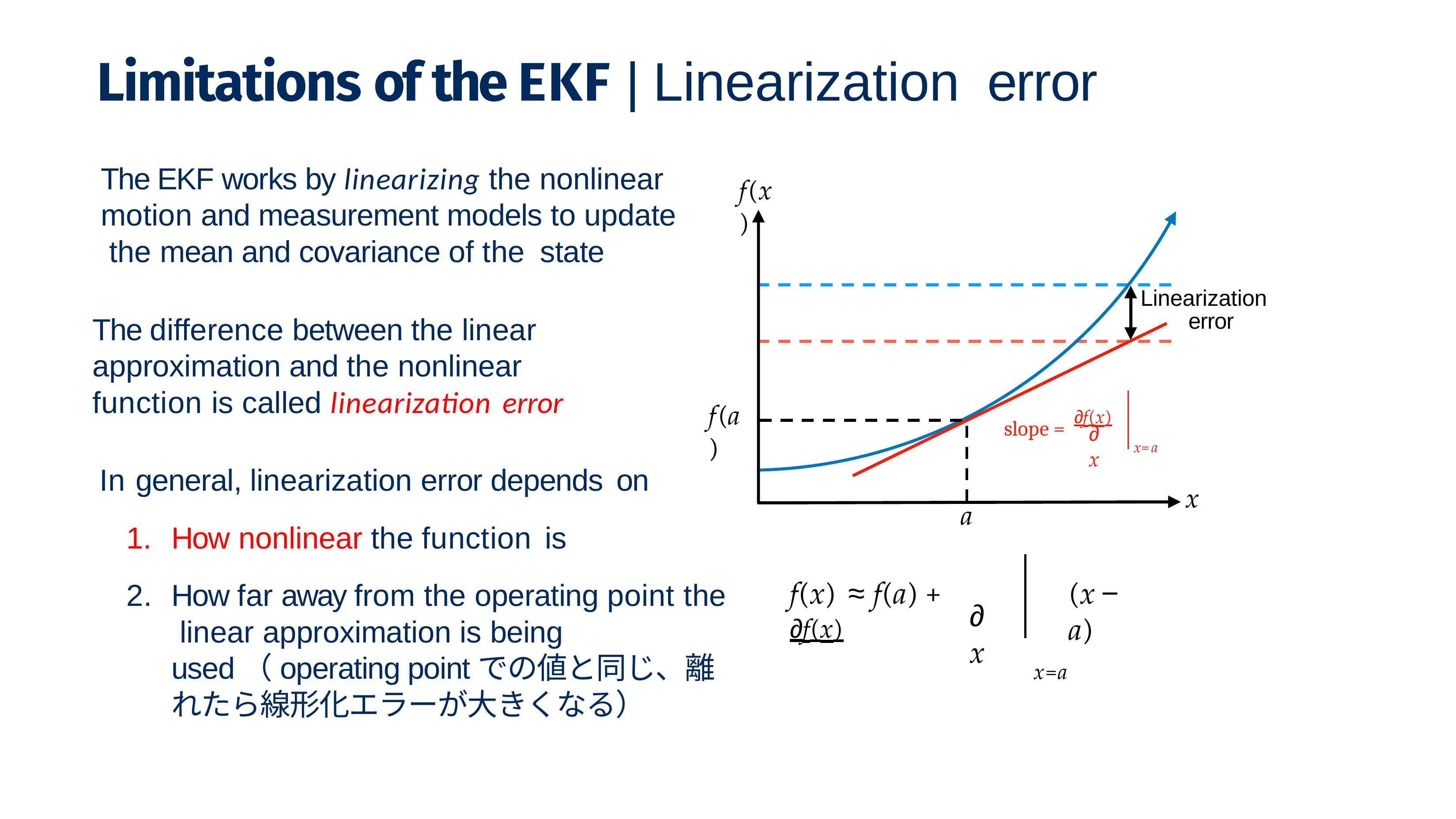

# Limitations of the EKF | Linearization error
The EKF works by linearizing the nonlinear  motion and measurement models to update  the mean and covariance of the state
f(x)

Linearization  error

The difference between the linear  approximation and the nonlinear  function is called linearization error

f(a)
slope = ∂f(x)

∂x

x=a
In general, linearization error depends on
How nonlinear the function is
How far away from the operating point the  linear approximation is being used（operating pointでの値と同じ、離れたら線形化エラーが大きくなる）
x

a

(x − a)
x=a
f(x)  ≈ f(a) +	∂f(x)
∂x